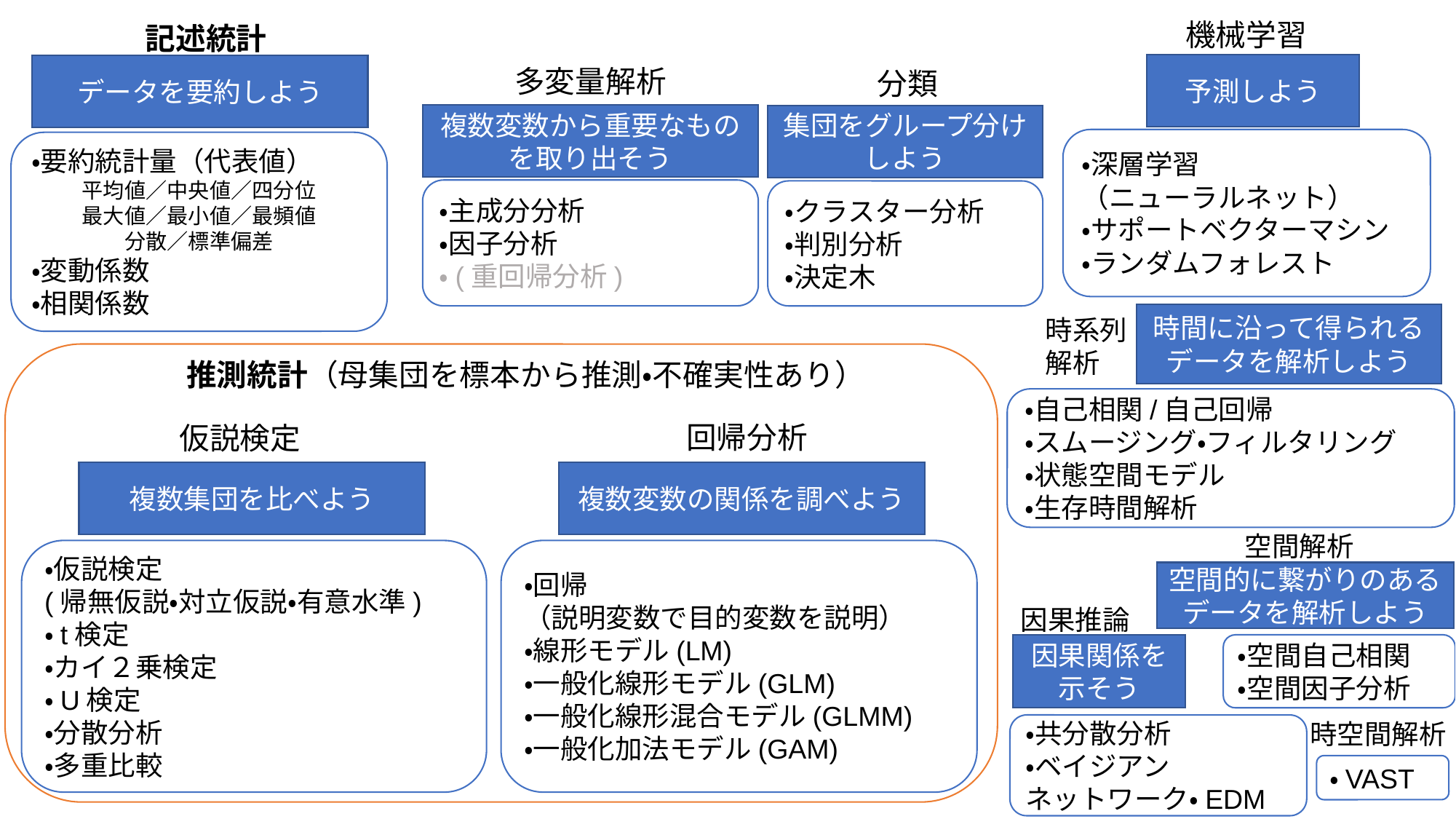

機械学習
予測しよう
・深層学習
（ニューラルネット）
・サポートベクターマシン
・ランダムフォレスト
記述統計
データを要約しよう
・要約統計量（代表値）
平均値／中央値／四分位
最大値／最小値／最頻値
分散／標準偏差
・変動係数
・相関係数
多変量解析
複数変数から重要なものを取り出そう
・主成分分析
・因子分析
・(重回帰分析)
分類
集団をグループ分けしよう
・クラスター分析
・判別分析
・決定木
時間に沿って得られるデータを解析しよう
時系列
解析

推測統計（母集団を標本から推測・不確実性あり）
回帰分析
複数変数の関係を調べよう
・回帰
（説明変数で目的変数を説明）
・線形モデル(LM)
・一般化線形モデル(GLM)
・一般化線形混合モデル(GLMM)
・一般化加法モデル(GAM)
仮説検定
複数集団を比べよう
・仮説検定
(帰無仮説・対立仮説・有意水準)
・t検定
・カイ２乗検定
・U検定
・分散分析
・多重比較
・自己相関/自己回帰
・スムージング・フィルタリング
・状態空間モデル
・生存時間解析
空間解析
空間的に繋がりのあるデータを解析しよう
因果推論
因果関係を示そう
・空間自己相関
・空間因子分析
時空間解析
・共分散分析
・ベイジアン　　　　ネットワーク・EDM
・VAST